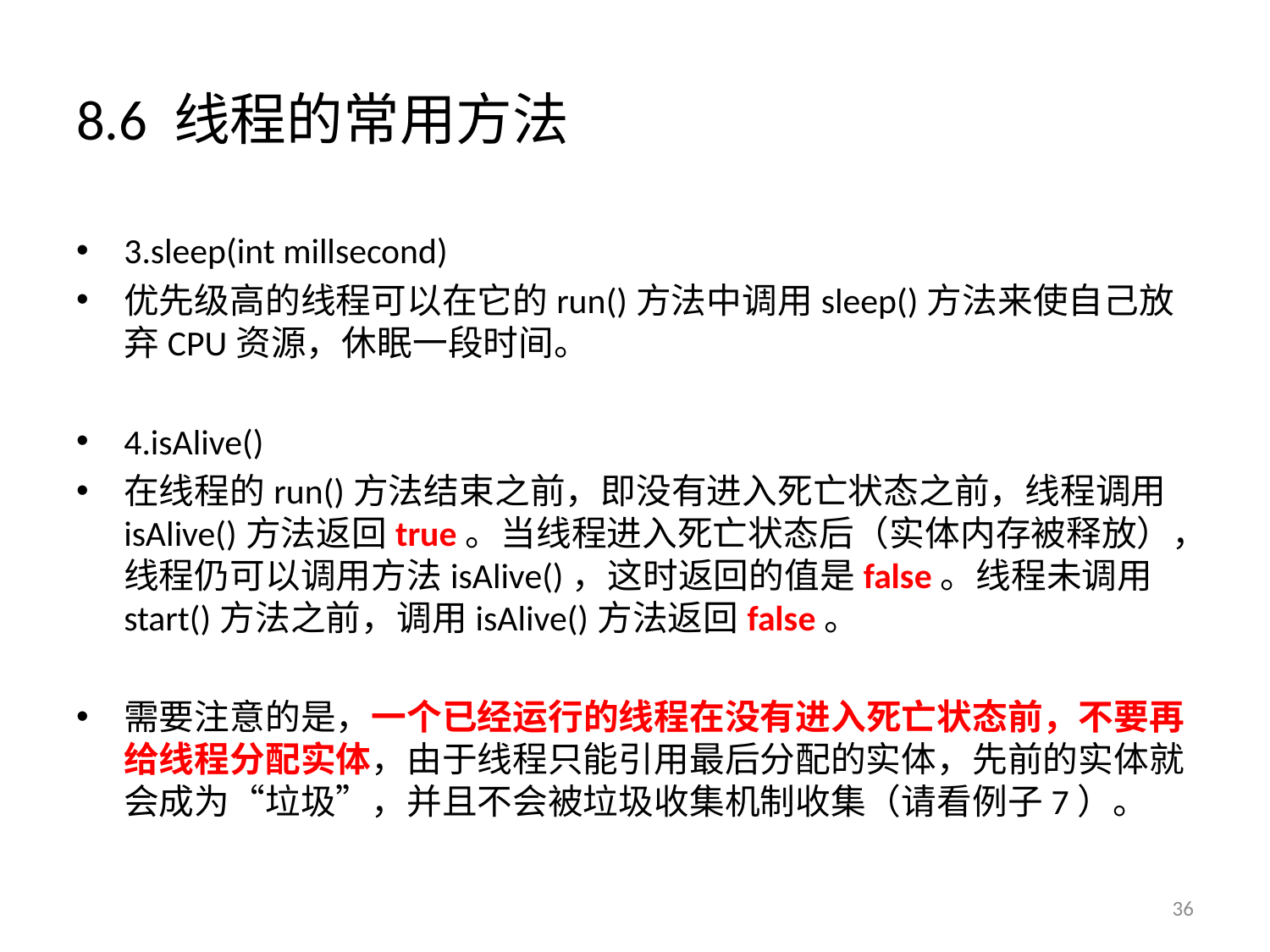

# 8.6 线程的常用方法
3.sleep(int millsecond)
优先级高的线程可以在它的run()方法中调用sleep()方法来使自己放弃CPU资源，休眠一段时间。

4.isAlive()
在线程的run()方法结束之前，即没有进入死亡状态之前，线程调用isAlive()方法返回true。当线程进入死亡状态后（实体内存被释放），线程仍可以调用方法isAlive()，这时返回的值是false。线程未调用start()方法之前，调用isAlive()方法返回false。

需要注意的是，一个已经运行的线程在没有进入死亡状态前，不要再给线程分配实体，由于线程只能引用最后分配的实体，先前的实体就会成为“垃圾”，并且不会被垃圾收集机制收集（请看例子7）。
36